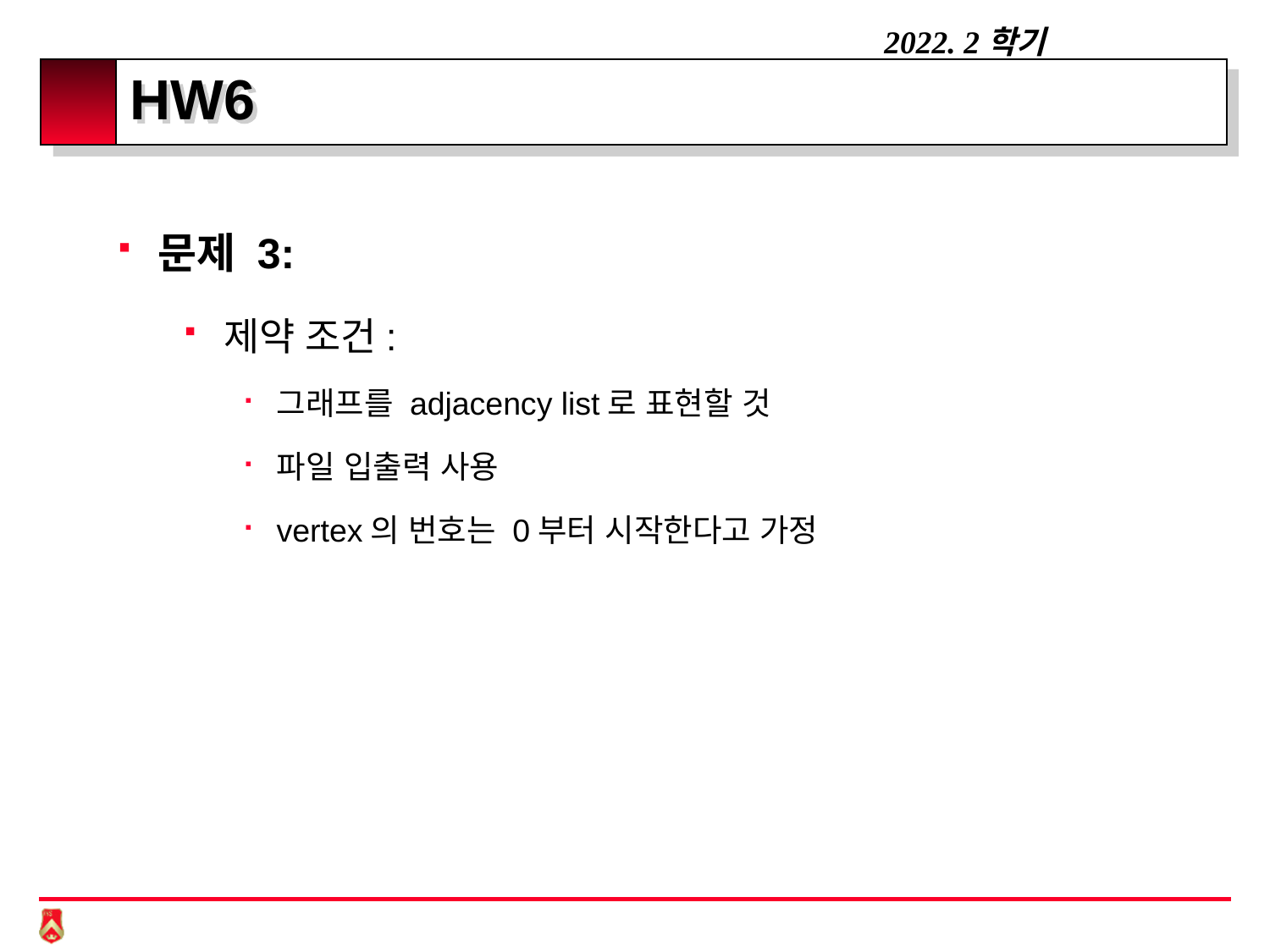

# HW6

문제 3:
제약 조건:
그래프를 adjacency list로 표현할 것
파일 입출력 사용
vertex의 번호는 0부터 시작한다고 가정